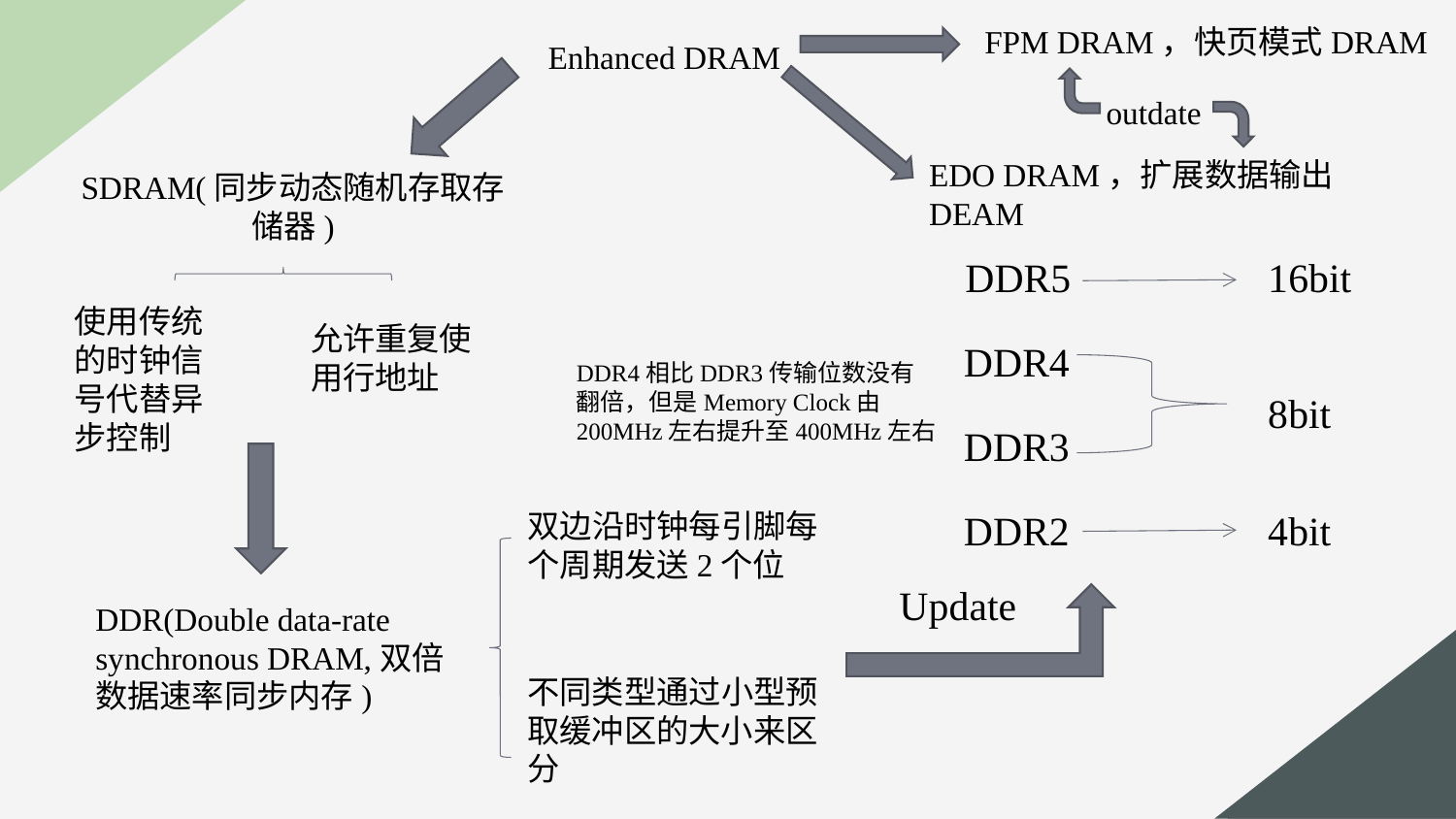

FPM DRAM，快页模式DRAM

Enhanced DRAM

outdate

EDO DRAM，扩展数据输出DEAM
SDRAM(同步动态随机存取存储器)

DDR5
16bit
使用传统的时钟信号代替异步控制
允许重复使用行地址
DDR4
DDR4相比DDR3传输位数没有翻倍，但是Memory Clock由200MHz左右提升至400MHz左右

8bit
DDR3

双边沿时钟每引脚每个周期发送2个位
DDR2
4bit

Update

DDR(Double data-rate synchronous DRAM,双倍数据速率同步内存)
不同类型通过小型预取缓冲区的大小来区分